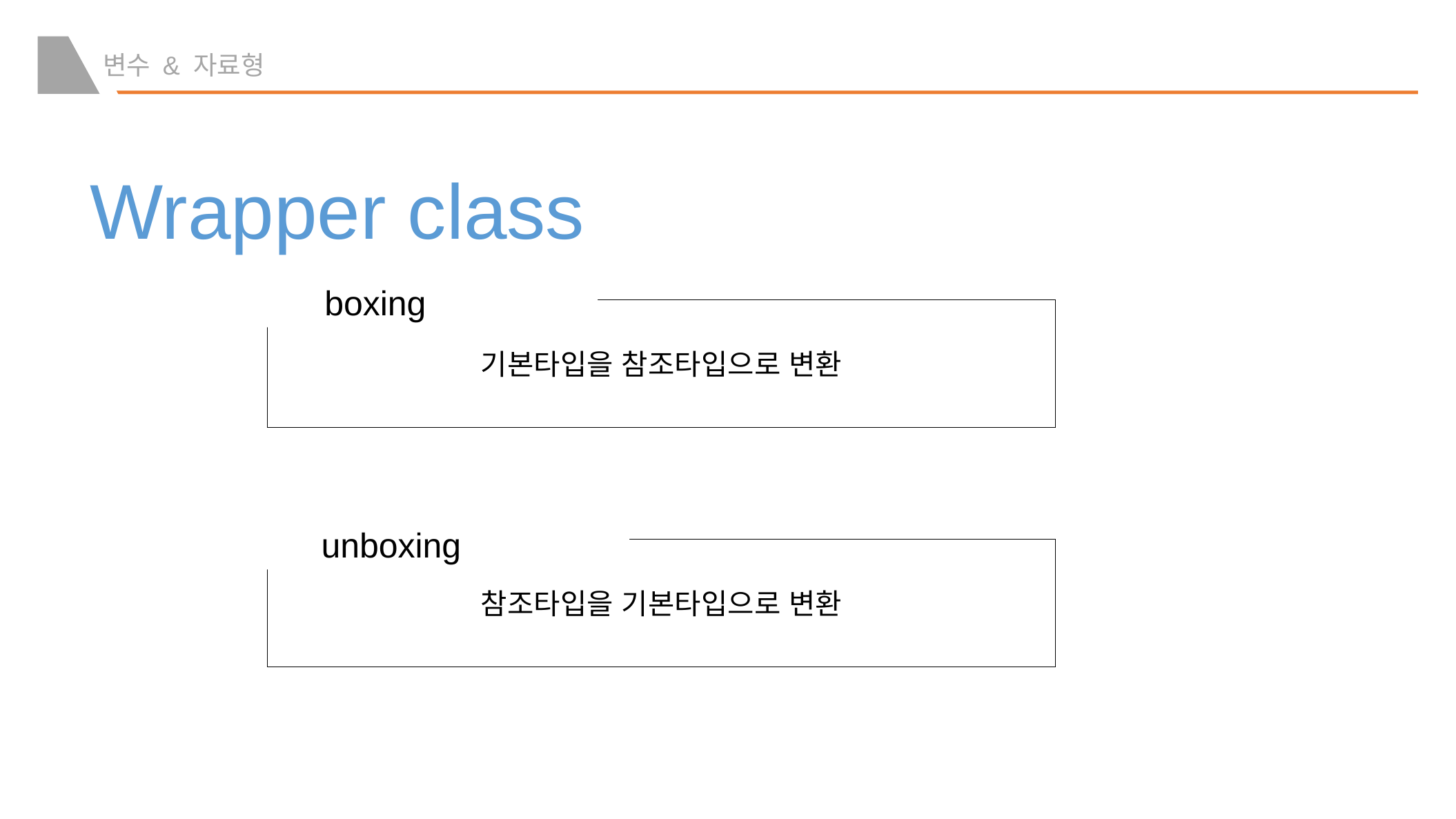

변수 & 자료형

Wrapper class
boxing

기본타입을 참조타입으로 변환

unboxing

참조타입을 기본타입으로 변환